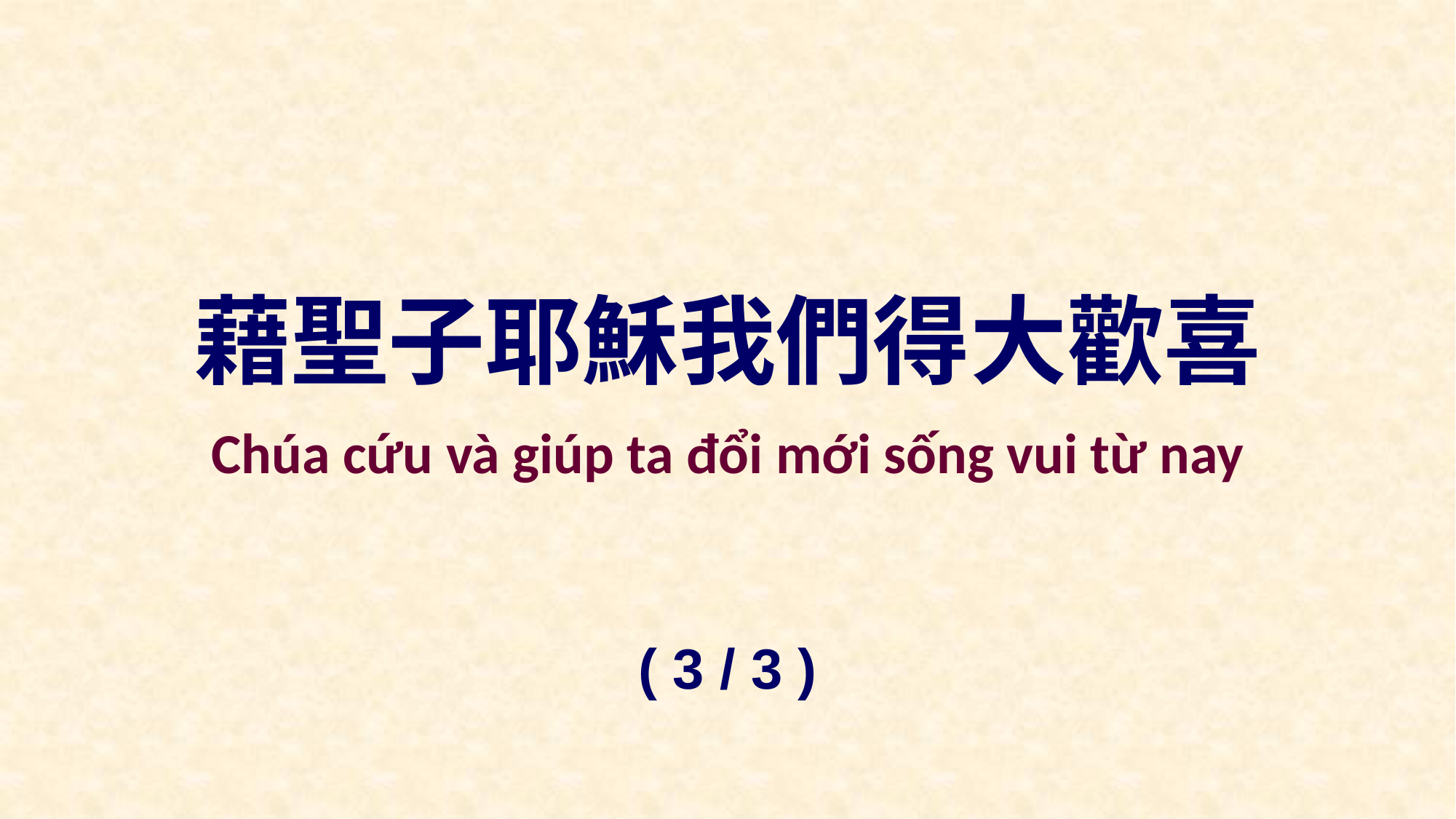

藉聖子耶穌我們得大歡喜
Chúa cứu và giúp ta đổi mới sống vui từ nay
( 3 / 3 )